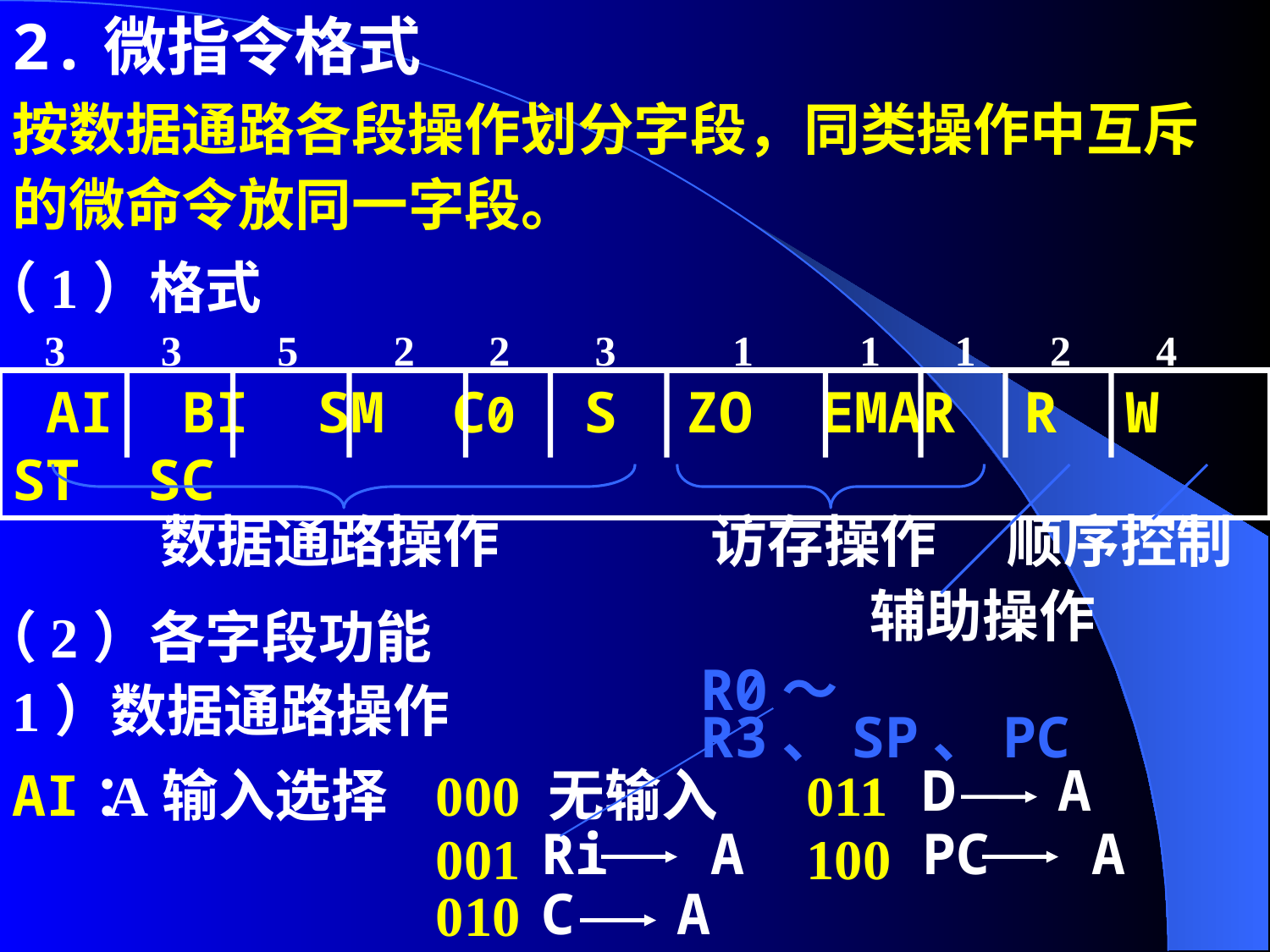

2.微指令格式
按数据通路各段操作划分字段，同类操作中互斥
的微命令放同一字段。

（1）格式
   3         3         5         2       2        3           1          1       1       2        4

 AI  BI  SM  C0  S  ZO  EMAR  R  W  ST  SC

数据通路操作
访存操作
顺序控制
辅助操作
（2）各字段功能
R0～R3、SP、PC
1）数据通路操作

D   A

AI：
A输入选择
000 无输入
011
Ri   A

PC   A

001
100
C   A

010